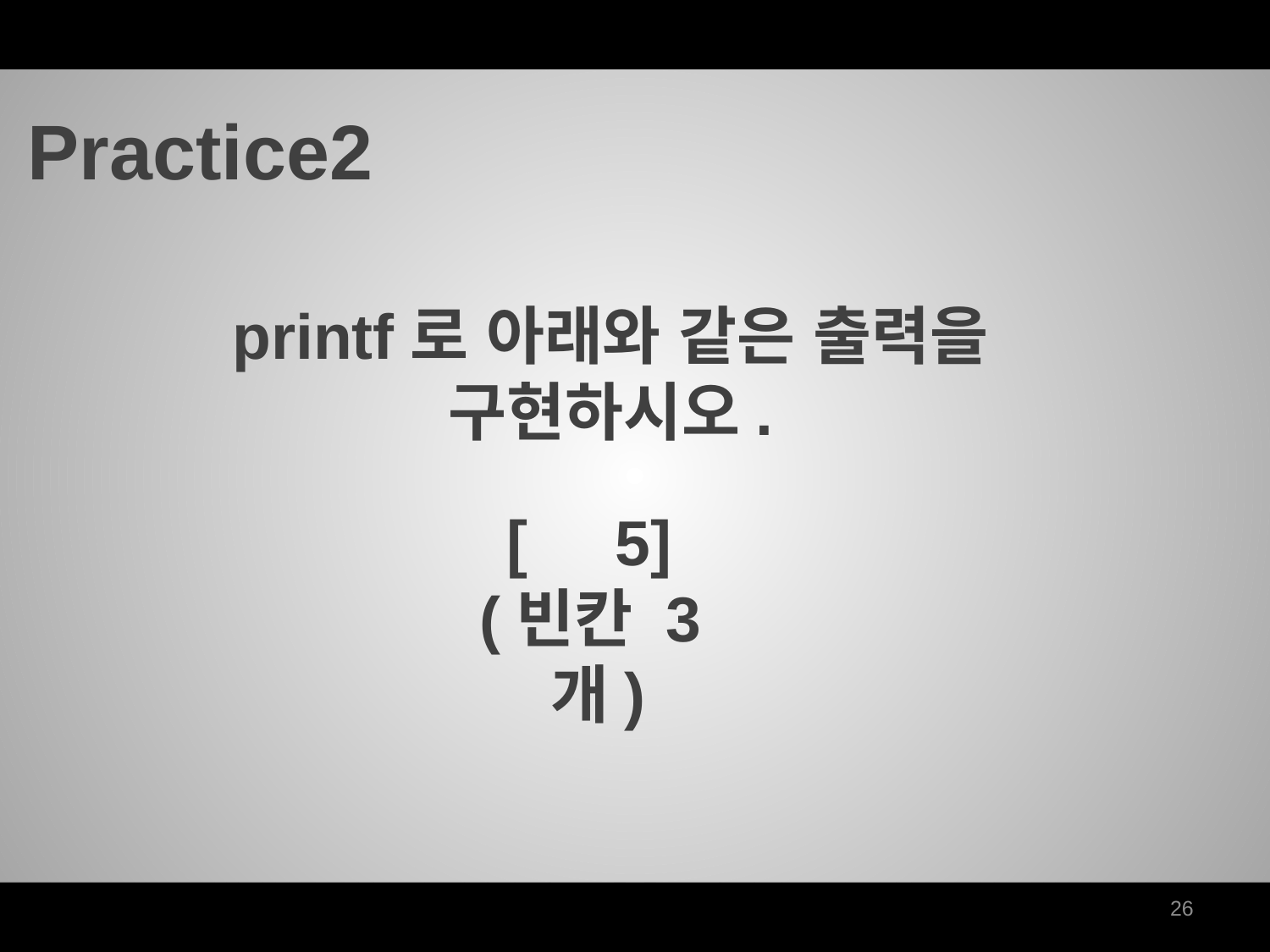

Practice2
printf로 아래와 같은 출력을 구현하시오.
[     5]  (빈칸 3개)
26